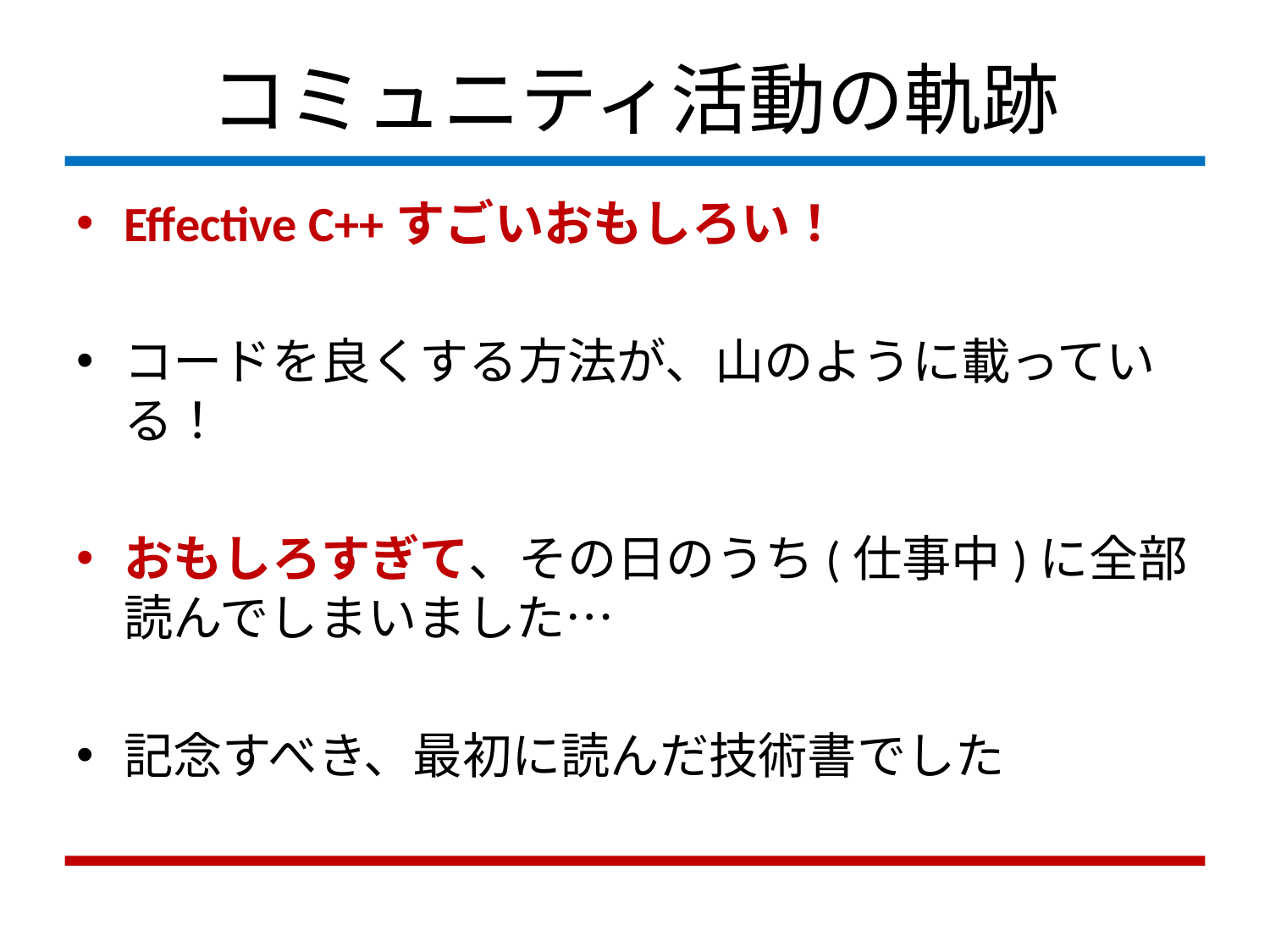

# コミュニティ活動の軌跡
Effective C++すごいおもしろい！

コードを良くする方法が、山のように載っている！

おもしろすぎて、その日のうち(仕事中)に全部読んでしまいました…

記念すべき、最初に読んだ技術書でした